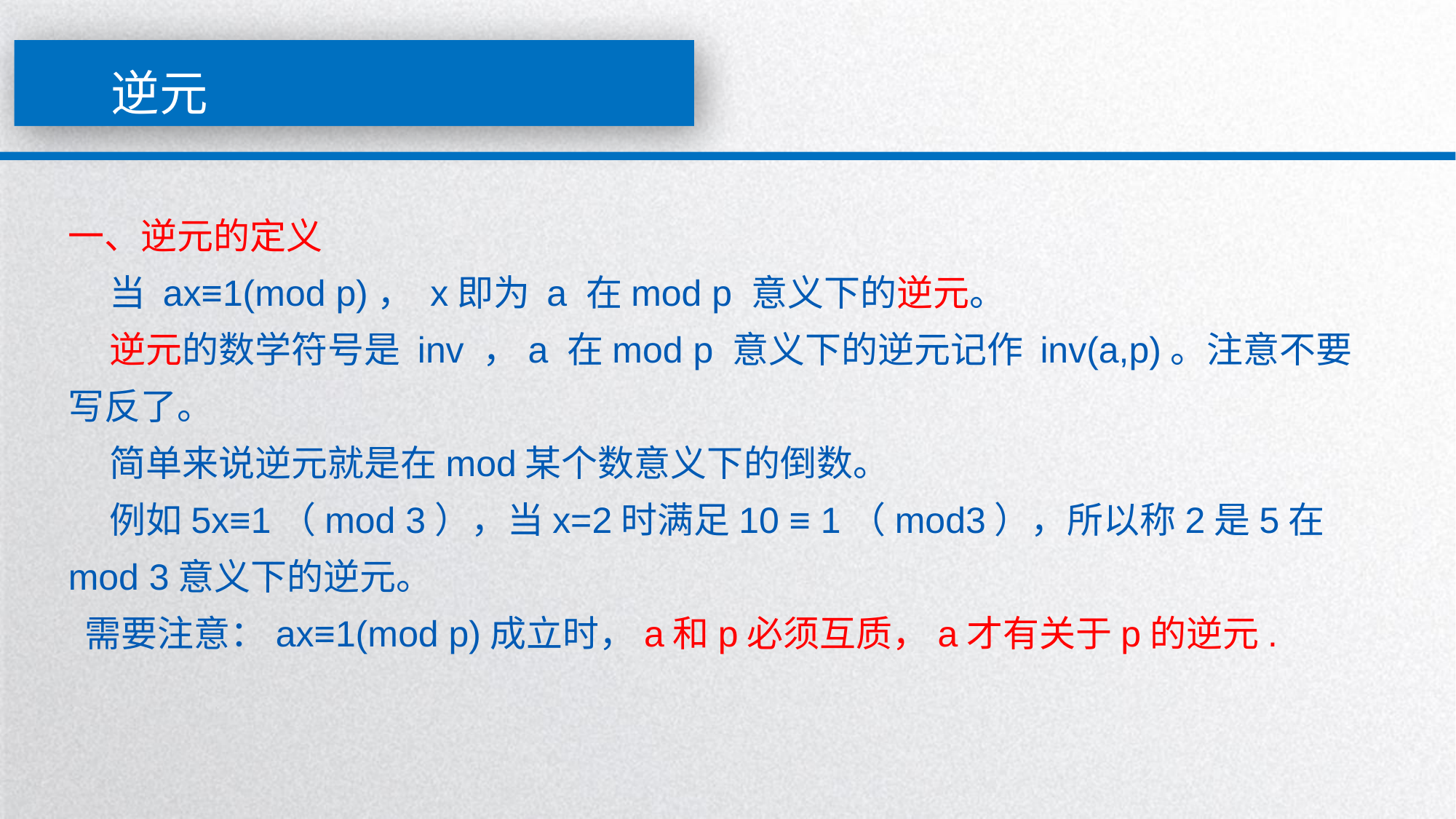

逆元
一、逆元的定义
    当 ax≡1(mod p)， x即为 a 在mod p 意义下的逆元。
    逆元的数学符号是 inv ，a 在mod p 意义下的逆元记作 inv(a,p)。注意不要写反了。
    简单来说逆元就是在mod某个数意义下的倒数。
    例如5x≡1（mod 3），当x=2时满足10 ≡ 1（mod3），所以称2是5在mod 3意义下的逆元。
 需要注意：ax≡1(mod p)成立时，a和p必须互质，a才有关于p的逆元.